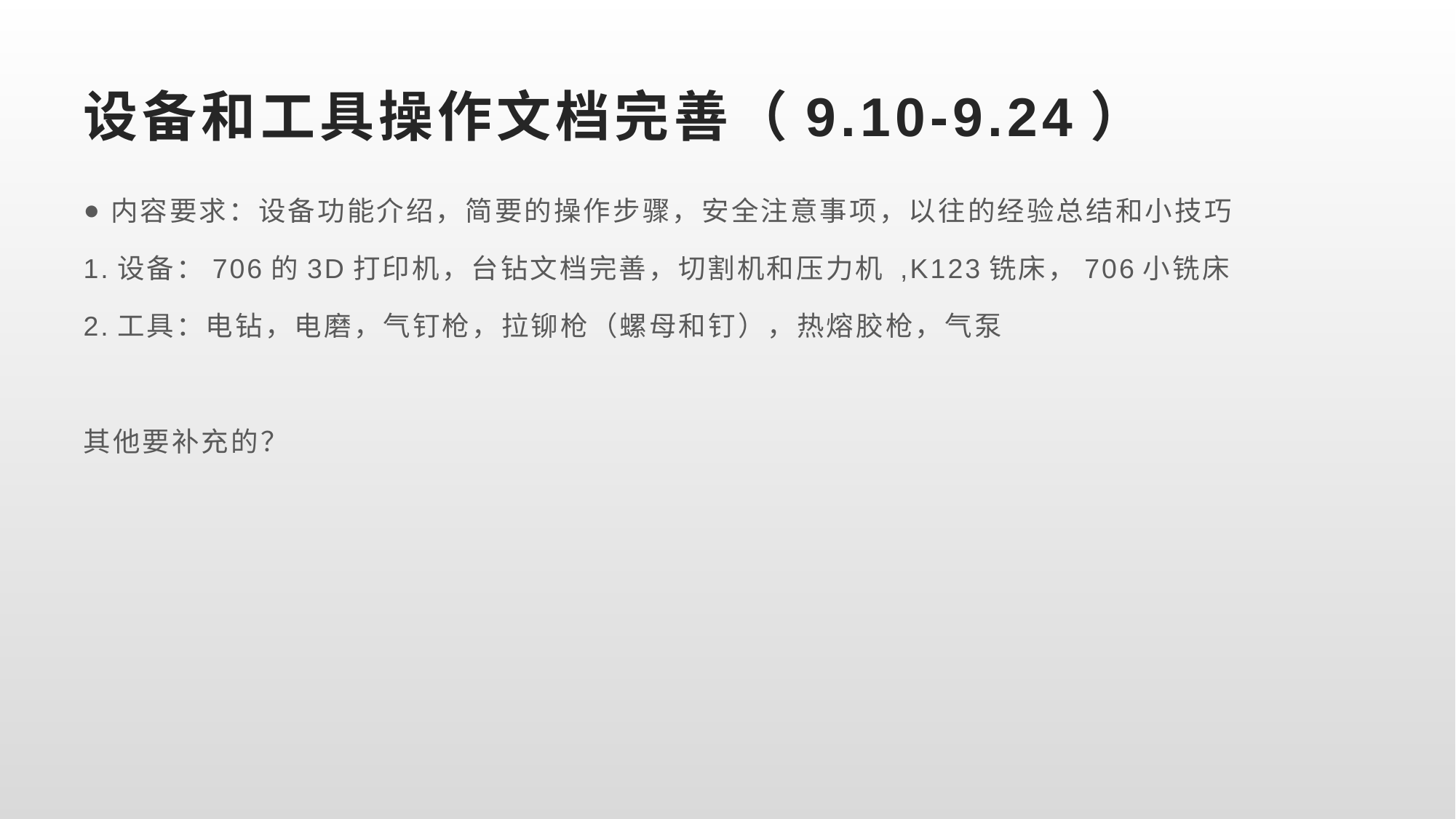

# 设备和工具操作文档完善（9.10-9.24）
内容要求：设备功能介绍，简要的操作步骤，安全注意事项，以往的经验总结和小技巧
1.设备：706的3D打印机，台钻文档完善，切割机和压力机 ,K123铣床，706小铣床
2.工具：电钻，电磨，气钉枪，拉铆枪（螺母和钉），热熔胶枪，气泵

其他要补充的？